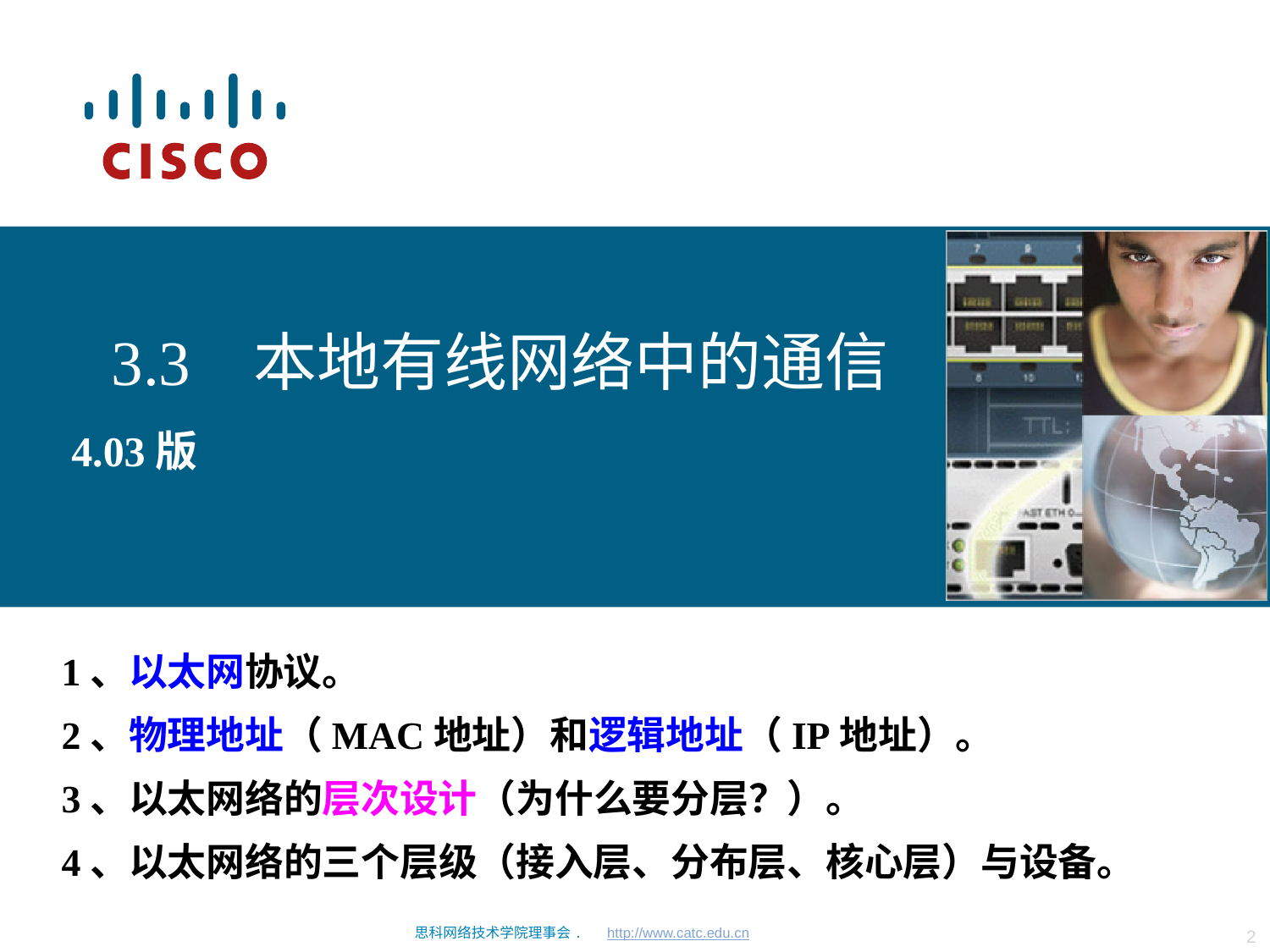

3.3   本地有线网络中的通信
4.03版
1、以太网协议。
2、物理地址（MAC地址）和逻辑地址（IP地址）。
3、以太网络的层次设计（为什么要分层？）。
4、以太网络的三个层级（接入层、分布层、核心层）与设备。